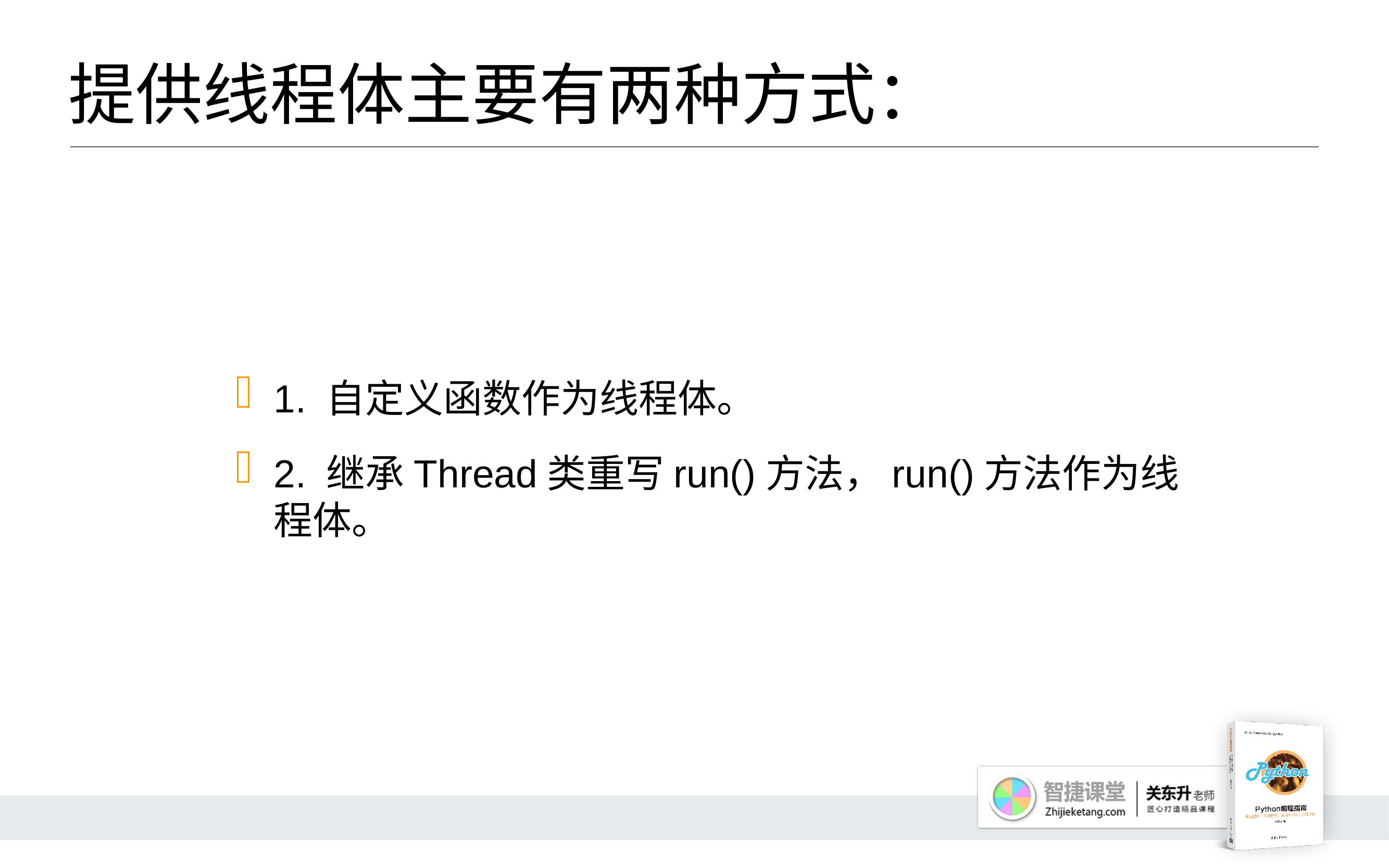

# 提供线程体主要有两种方式：
1. 自定义函数作为线程体。
2. 继承Thread类重写run()方法，run()方法作为线程体。